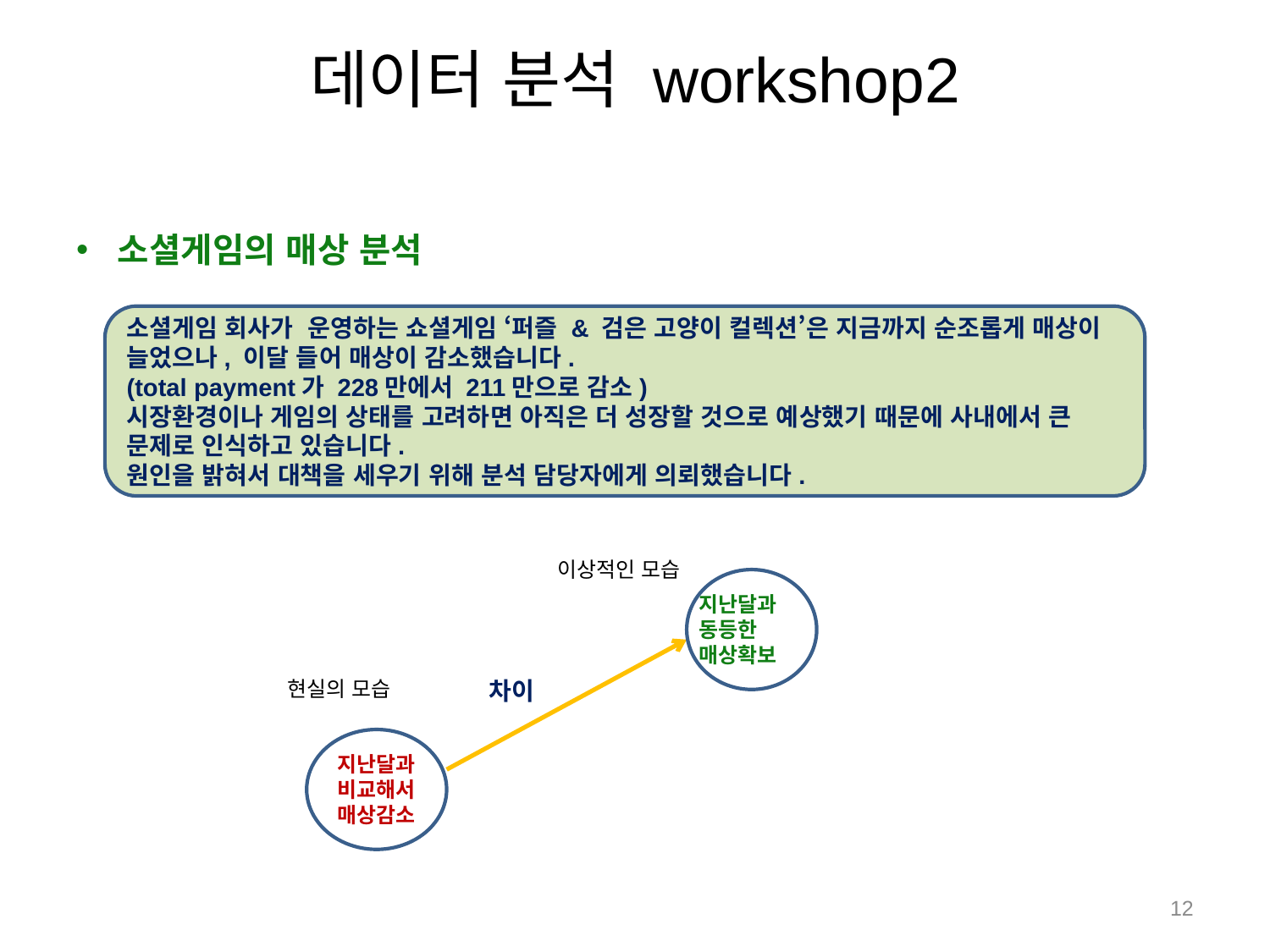

# 데이터 분석 workshop2
소셜게임의 매상 분석
소셜게임 회사가  운영하는 쇼셜게임 ‘퍼즐 & 검은 고양이 컬렉션’은 지금까지 순조롭게 매상이 늘었으나, 이달 들어 매상이 감소했습니다.
(total payment가 228만에서 211만으로 감소)
시장환경이나 게임의 상태를 고려하면 아직은 더 성장할 것으로 예상했기 때문에 사내에서 큰 문제로 인식하고 있습니다.
원인을 밝혀서 대책을 세우기 위해 분석 담당자에게 의뢰했습니다.
이상적인 모습

차이

현실의 모습
지난달과
비교해서
매상감소
지난달과
동등한
매상확보
12